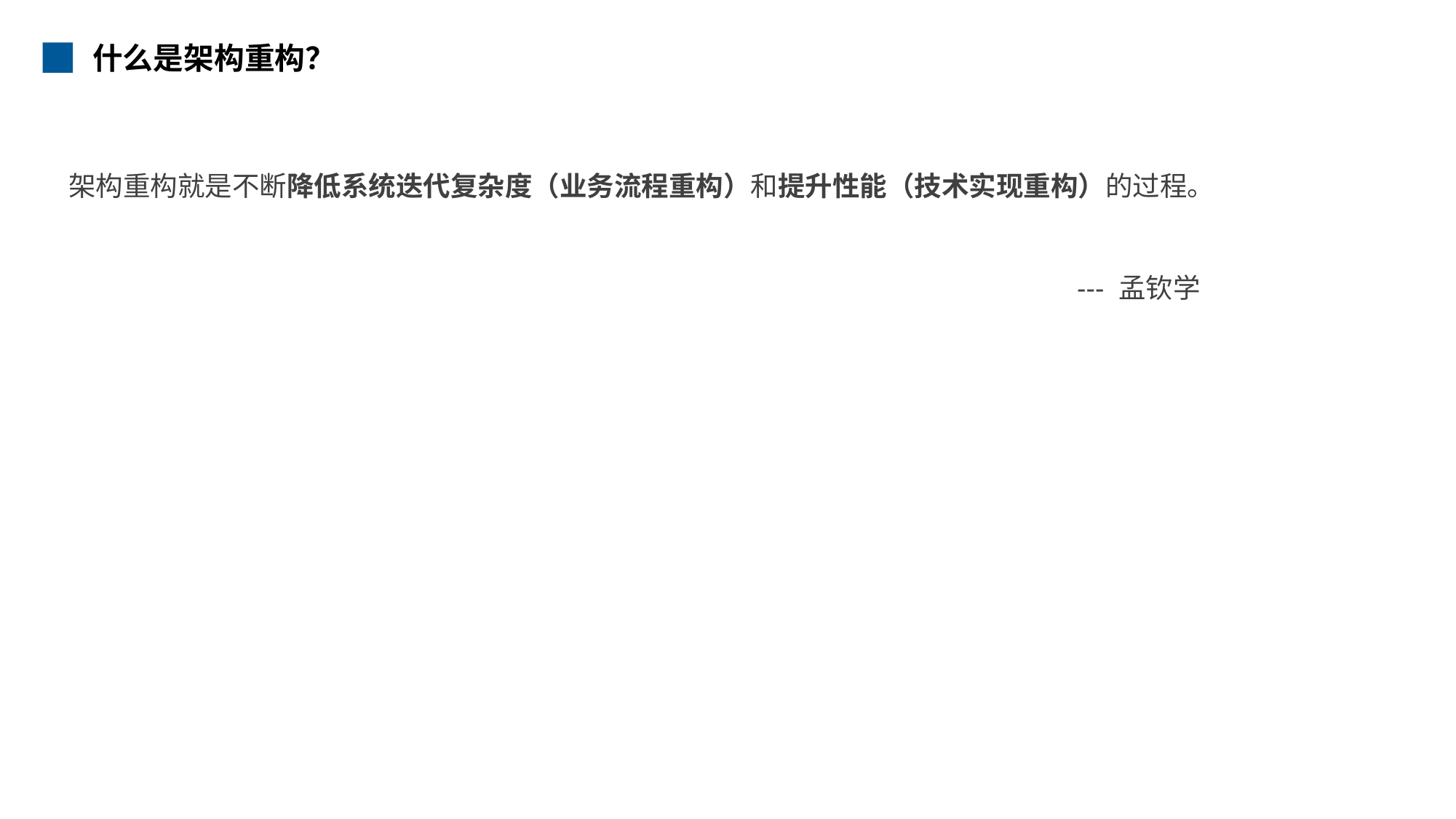

什么是架构重构？

架构重构就是不断降低系统迭代复杂度（业务流程重构）和提升性能（技术实现重构）的过程。
                                                                                                                                    --- 孟钦学
5